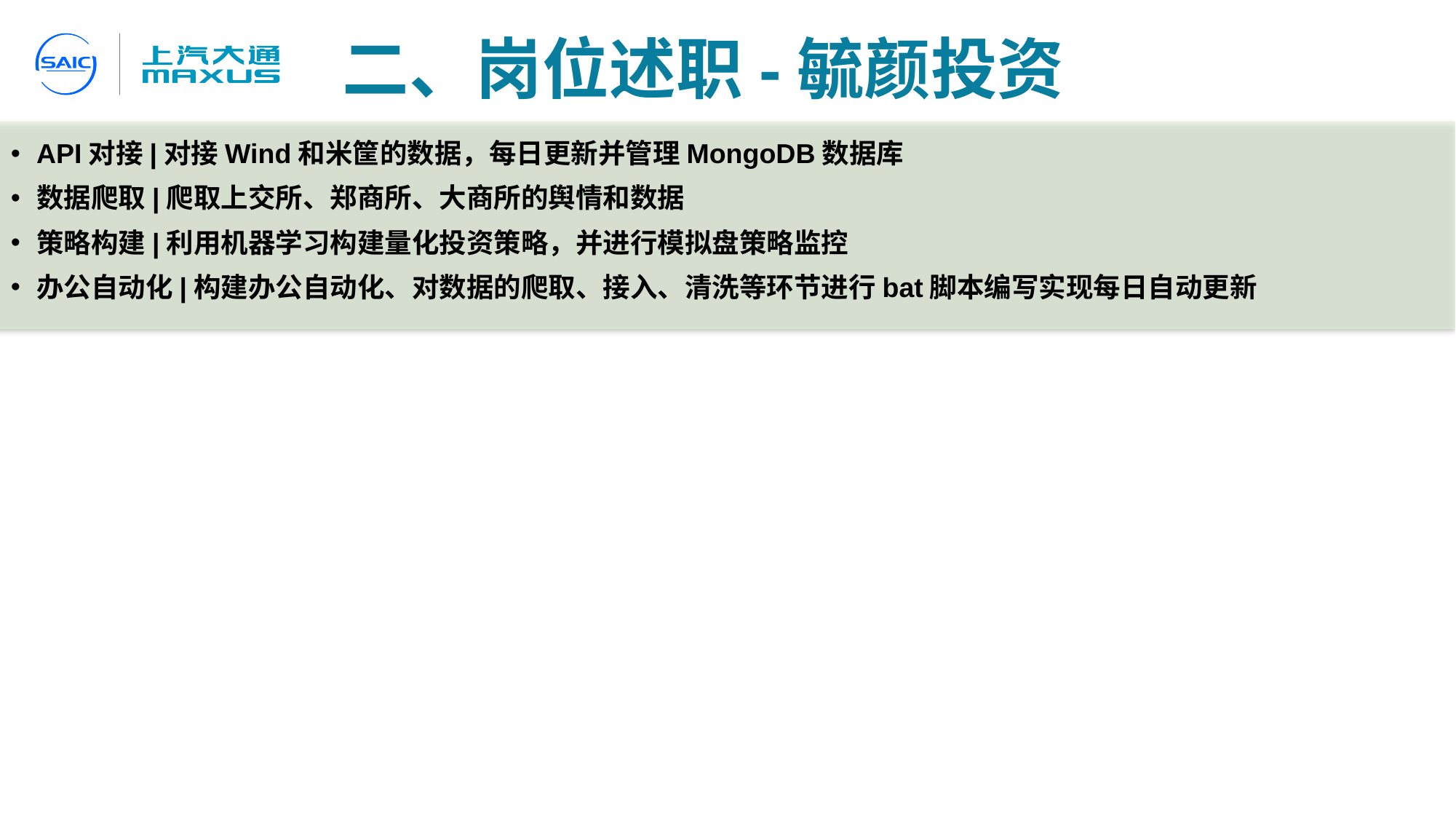

# 二、岗位述职-毓颜投资

API对接|对接Wind和米筐的数据，每日更新并管理MongoDB数据库
数据爬取|爬取上交所、郑商所、大商所的舆情和数据
策略构建|利用机器学习构建量化投资策略，并进行模拟盘策略监控
办公自动化|构建办公自动化、对数据的爬取、接入、清洗等环节进行bat脚本编写实现每日自动更新